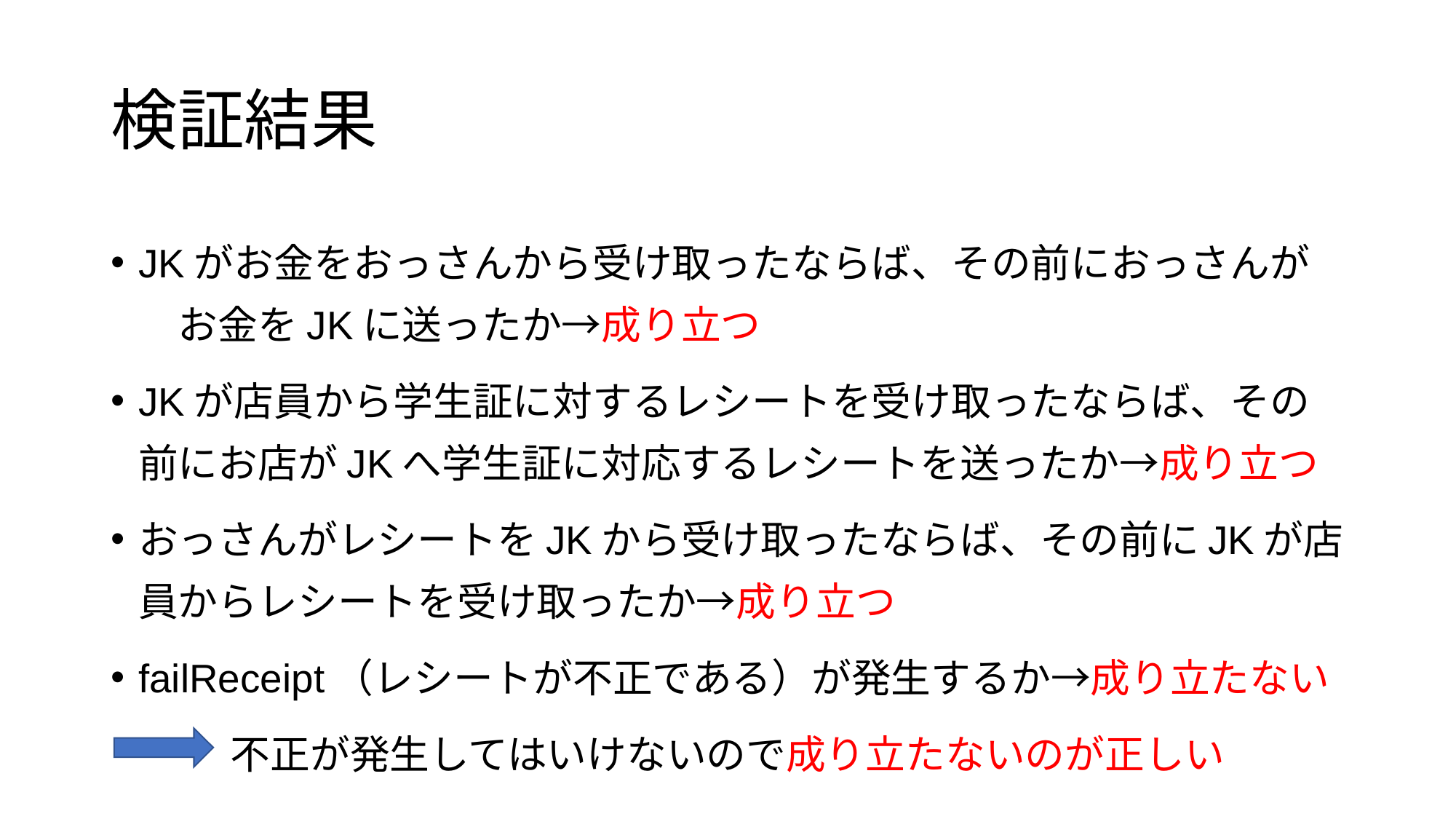

# 検証結果
JKがお金をおっさんから受け取ったならば、その前におっさんが　お金をJKに送ったか→成り立つ
JKが店員から学生証に対するレシートを受け取ったならば、その前にお店がJKへ学生証に対応するレシートを送ったか→成り立つ
おっさんがレシートをJKから受け取ったならば、その前にJKが店員からレシートを受け取ったか→成り立つ
failReceipt（レシートが不正である）が発生するか→成り立たない
　　　不正が発生してはいけないので成り立たないのが正しい